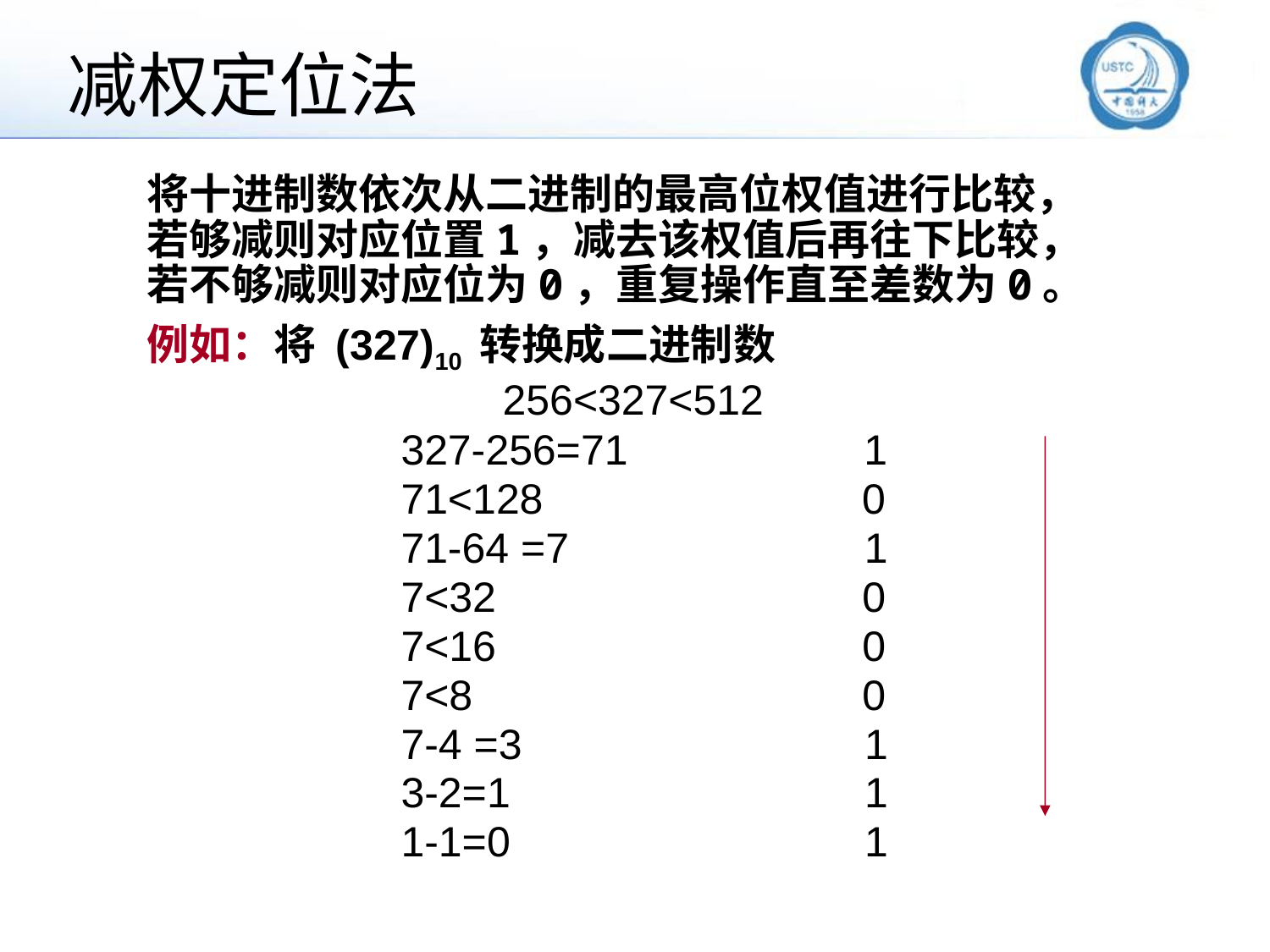

# 减权定位法
将十进制数依次从二进制的最高位权值进行比较，若够减则对应位置1，减去该权值后再往下比较，若不够减则对应位为0，重复操作直至差数为0。
例如：将 (327)10 转换成二进制数
256<327<512
		327-256=71                    1
		71<128                           0
		71-64 =7                         1
		7<32                               0
		7<16                               0
		7<8                                 0
		7-4 =3                             1
		3-2=1                              1
		1-1=0                              1